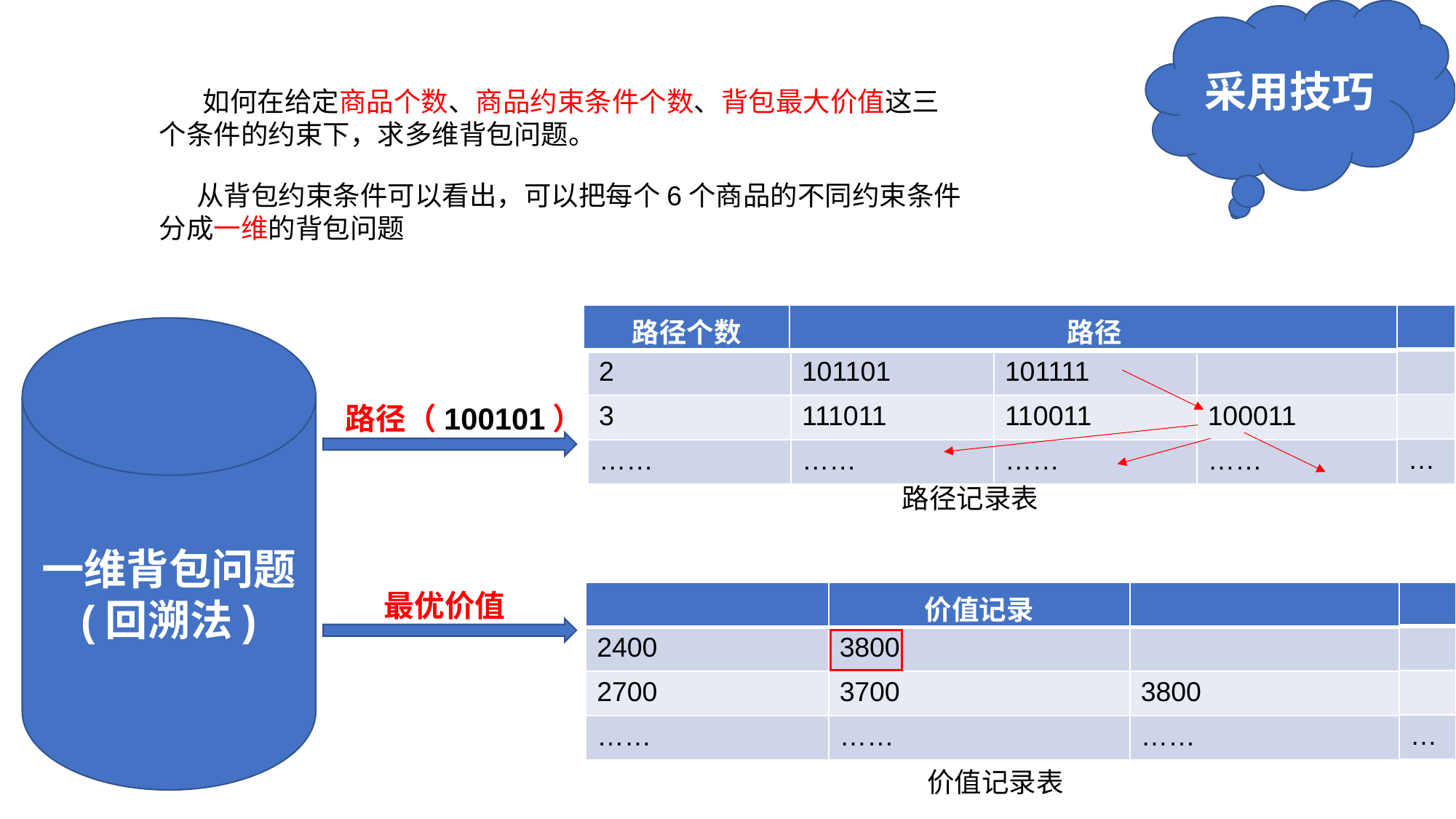

采用技巧
      如何在给定商品个数、商品约束条件个数、背包最大价值这三个条件的约束下，求多维背包问题。

     从背包约束条件可以看出，可以把每个6个商品的不同约束条件分成一维的背包问题

| 路径个数 |
| --- |
| 路径 |
| --- |
|  |
| --- |
|  |
|  |
| … |
|  |  |  |  |
| --- | --- | --- | --- |
| 2 | 101101 | 101111 |  |
| 3 | 111011 | 110011 | 100011 |
| …… | …… | …… | …… |
一维背包问题
(回溯法)
路径（100101）

路径记录表
最优价值
|  |
| --- |
|  |
|  |
| … |
|  | 价值记录 |  |
| --- | --- | --- |
| 2400 | 3800 |  |
| 2700 | 3700 | 3800 |
| …… | …… | …… |

价值记录表